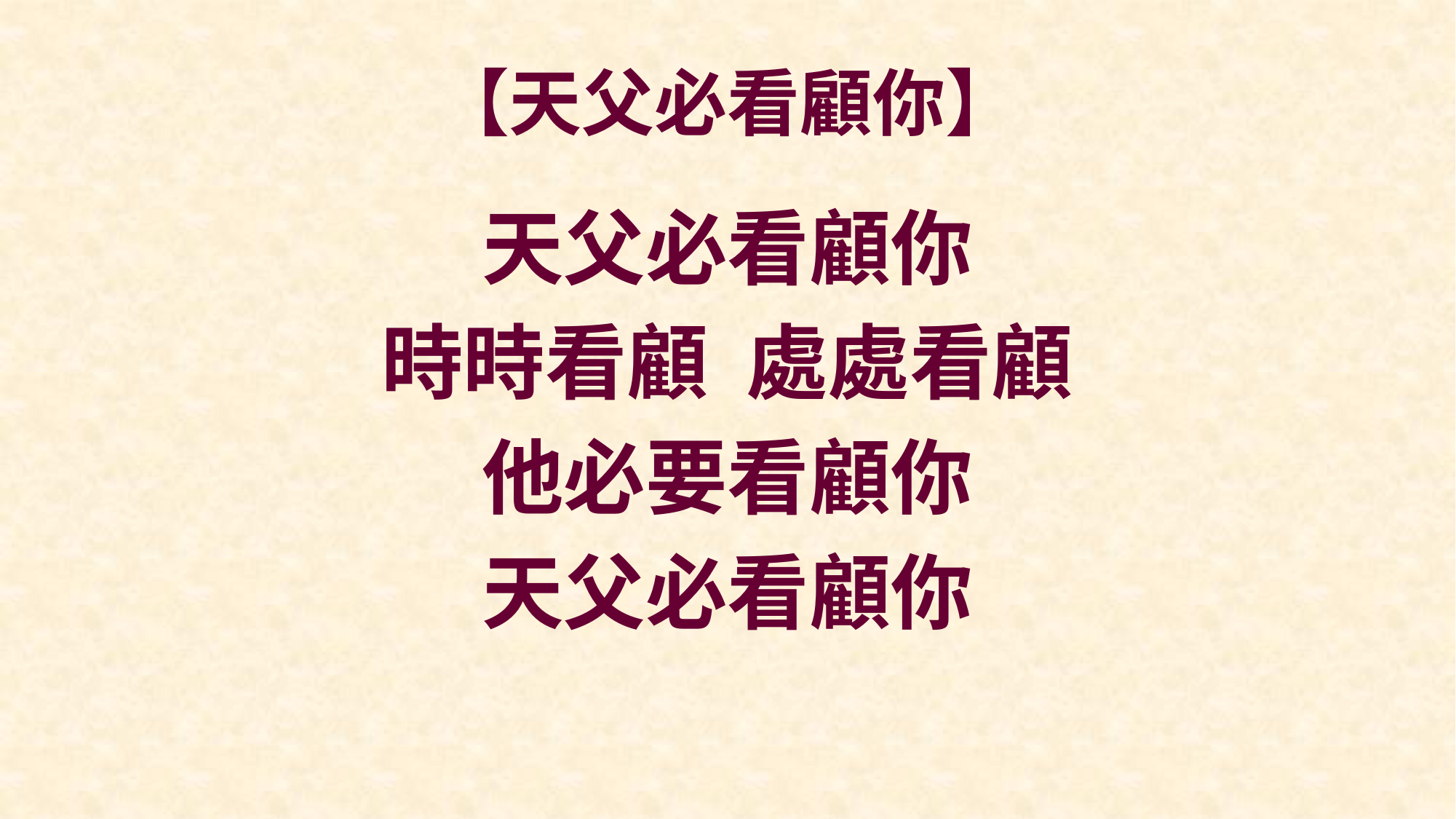

# 【天父必看顧你】
天父必看顧你
時時看顧  處處看顧
他必要看顧你
天父必看顧你